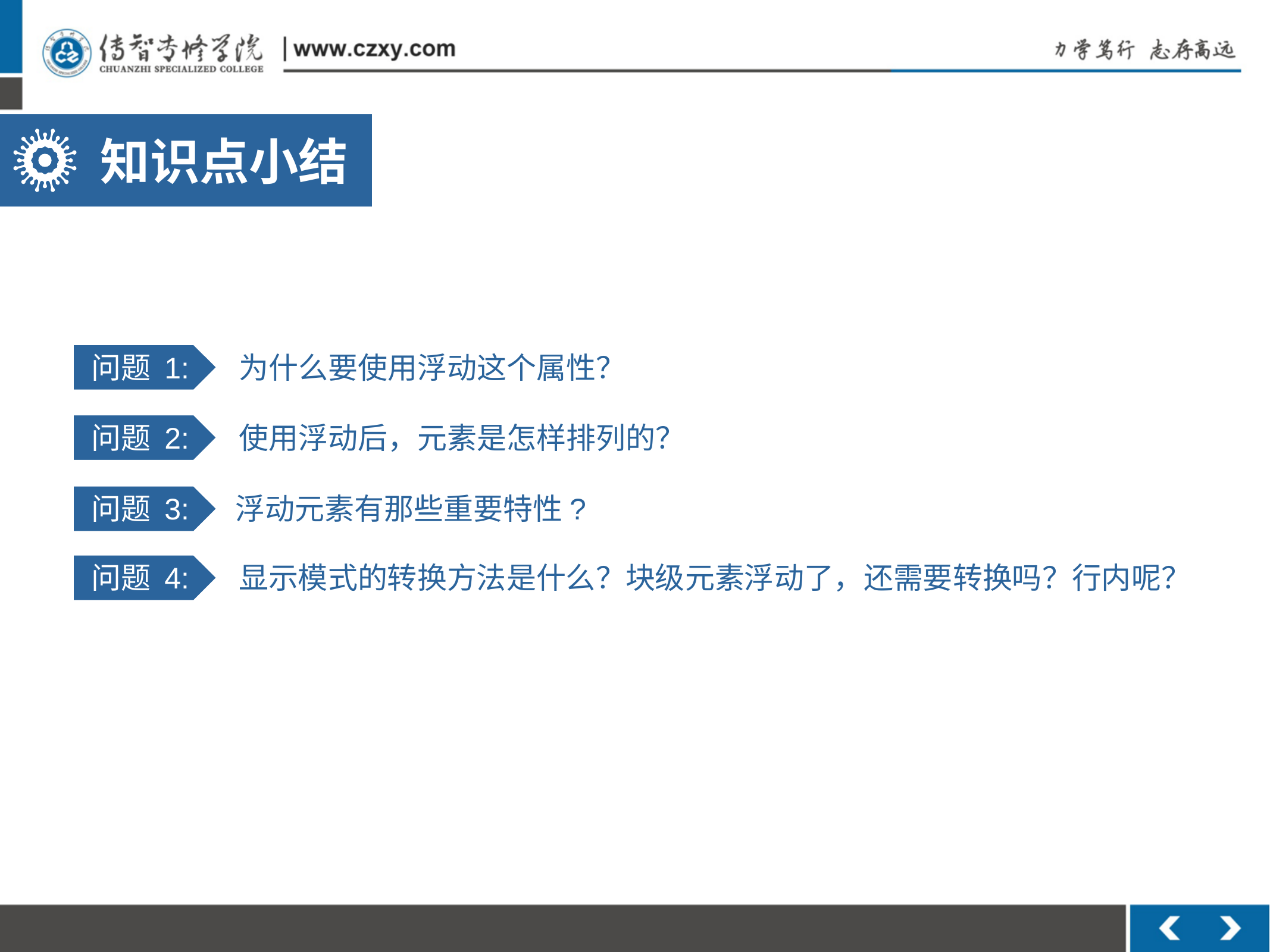

知识点小结

 问题 1:
为什么要使用浮动这个属性？

 问题 2:
使用浮动后，元素是怎样排列的？

 问题 3:
浮动元素有那些重要特性?

 问题 4:
显示模式的转换方法是什么？块级元素浮动了，还需要转换吗？行内呢？